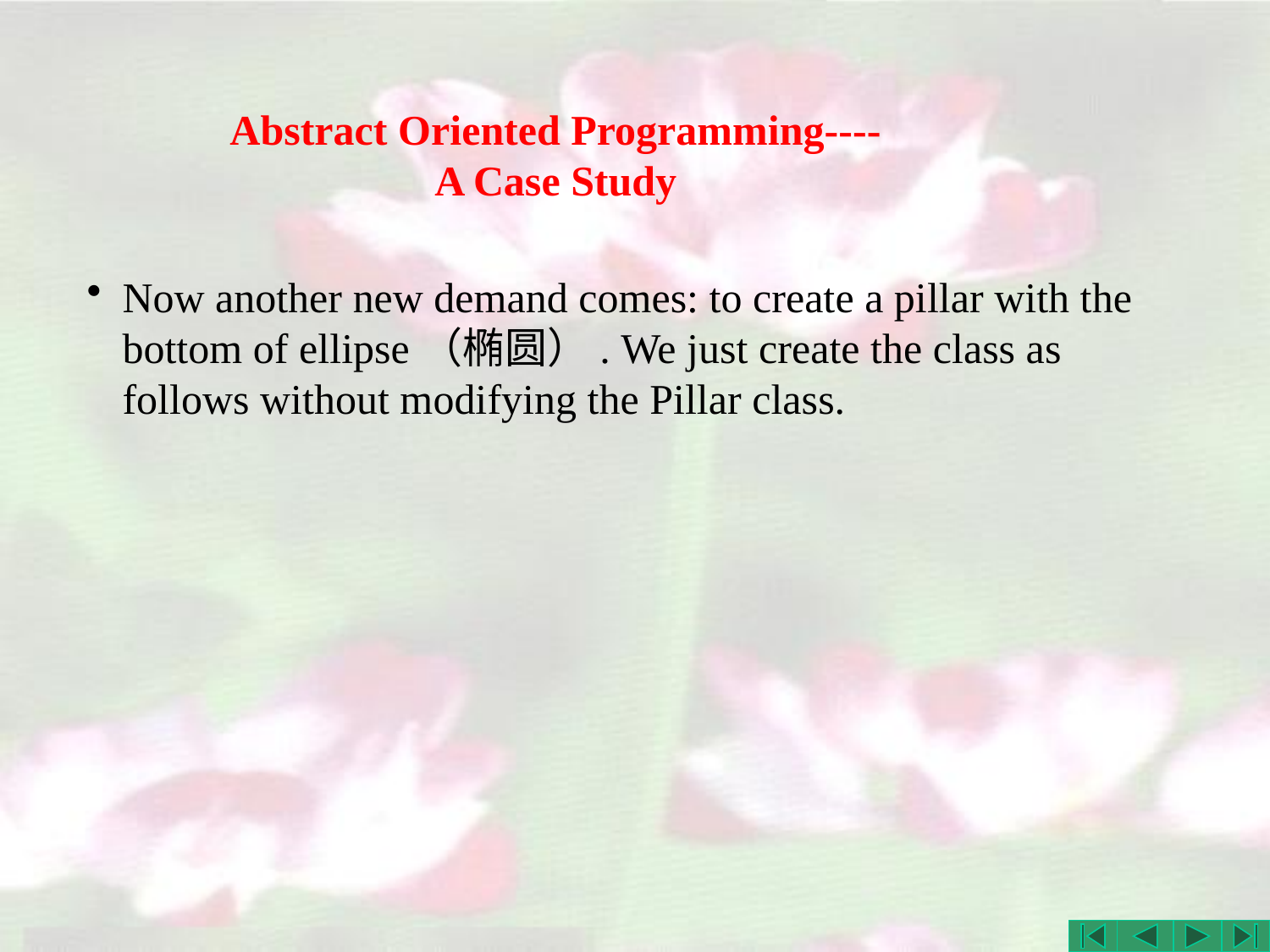

# Abstract Oriented Programming---- A Case Study
Now another new demand comes: to create a pillar with the bottom of ellipse（椭圆）. We just create the class as follows without modifying the Pillar class.